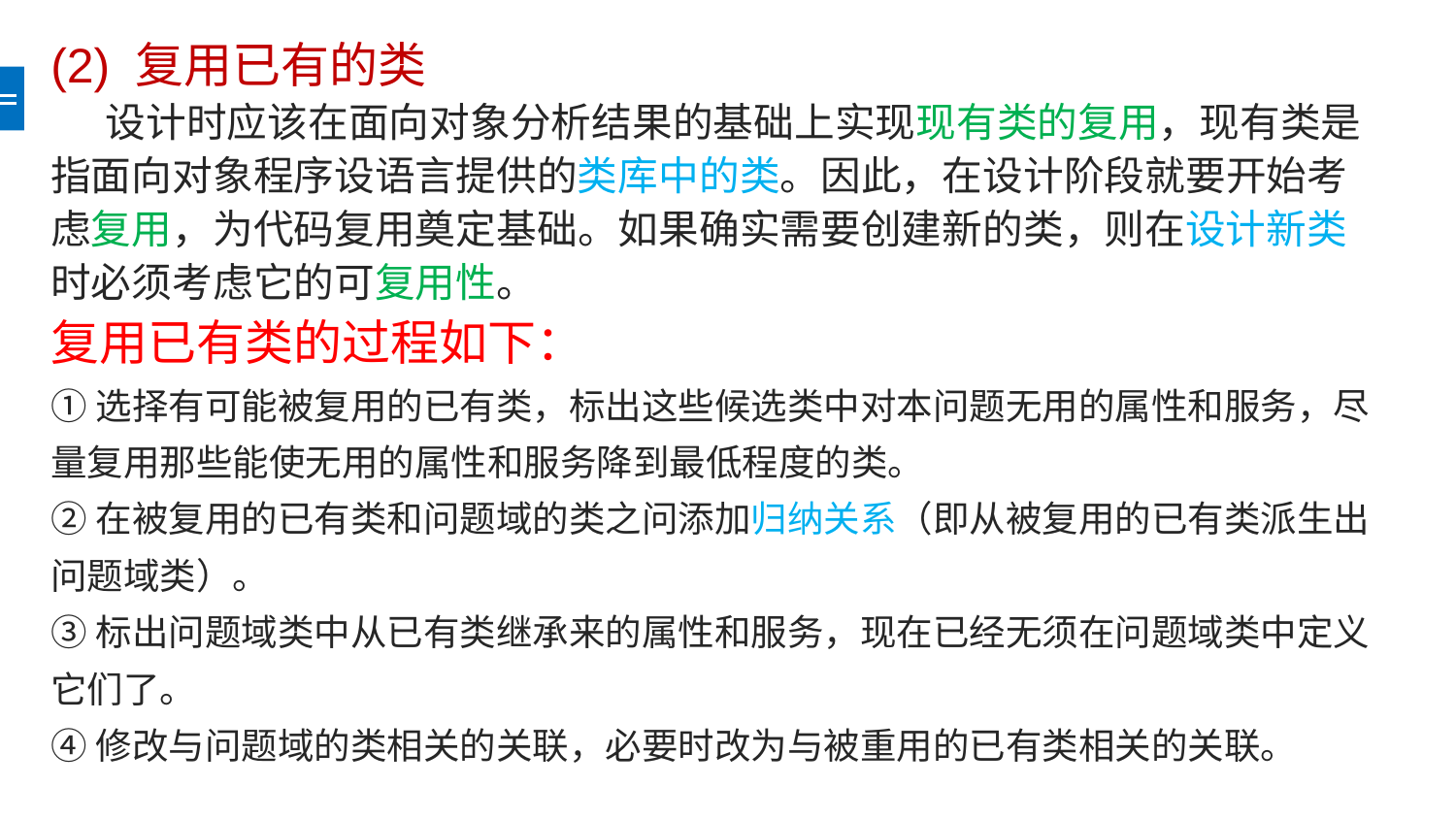

(2) 复用已有的类
     设计时应该在面向对象分析结果的基础上实现现有类的复用，现有类是指面向对象程序设语言提供的类库中的类。因此，在设计阶段就要开始考虑复用，为代码复用奠定基础。如果确实需要创建新的类，则在设计新类时必须考虑它的可复用性。
复用已有类的过程如下：
①选择有可能被复用的已有类，标出这些候选类中对本问题无用的属性和服务，尽量复用那些能使无用的属性和服务降到最低程度的类。
②在被复用的已有类和问题域的类之问添加归纳关系（即从被复用的已有类派生出问题域类）。
③标出问题域类中从已有类继承来的属性和服务，现在已经无须在问题域类中定义它们了。
④修改与问题域的类相关的关联，必要时改为与被重用的已有类相关的关联。